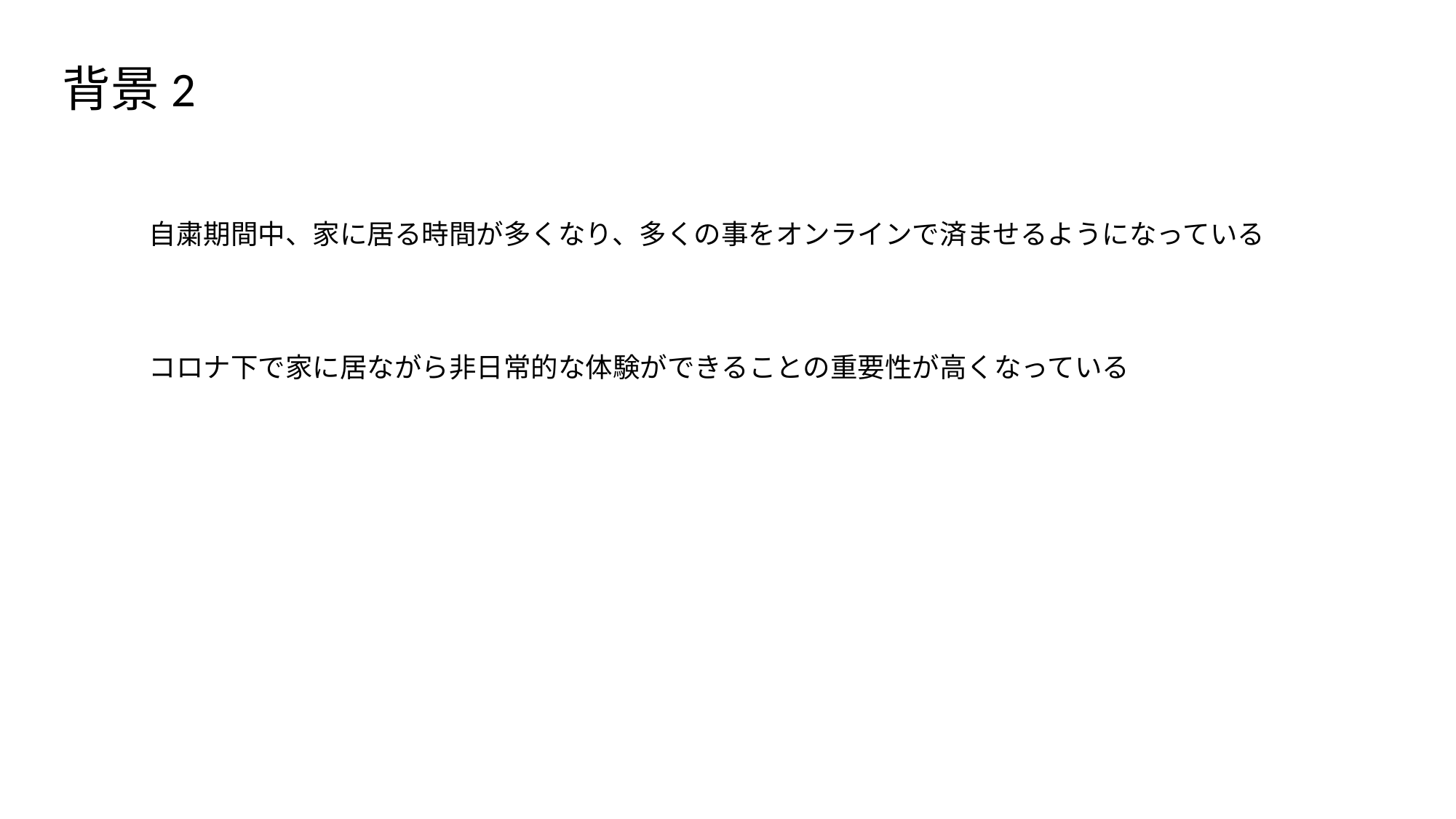

背景2
自粛期間中、家に居る時間が多くなり、多くの事をオンラインで済ませるようになっている
コロナ下で家に居ながら非日常的な体験ができることの重要性が高くなっている